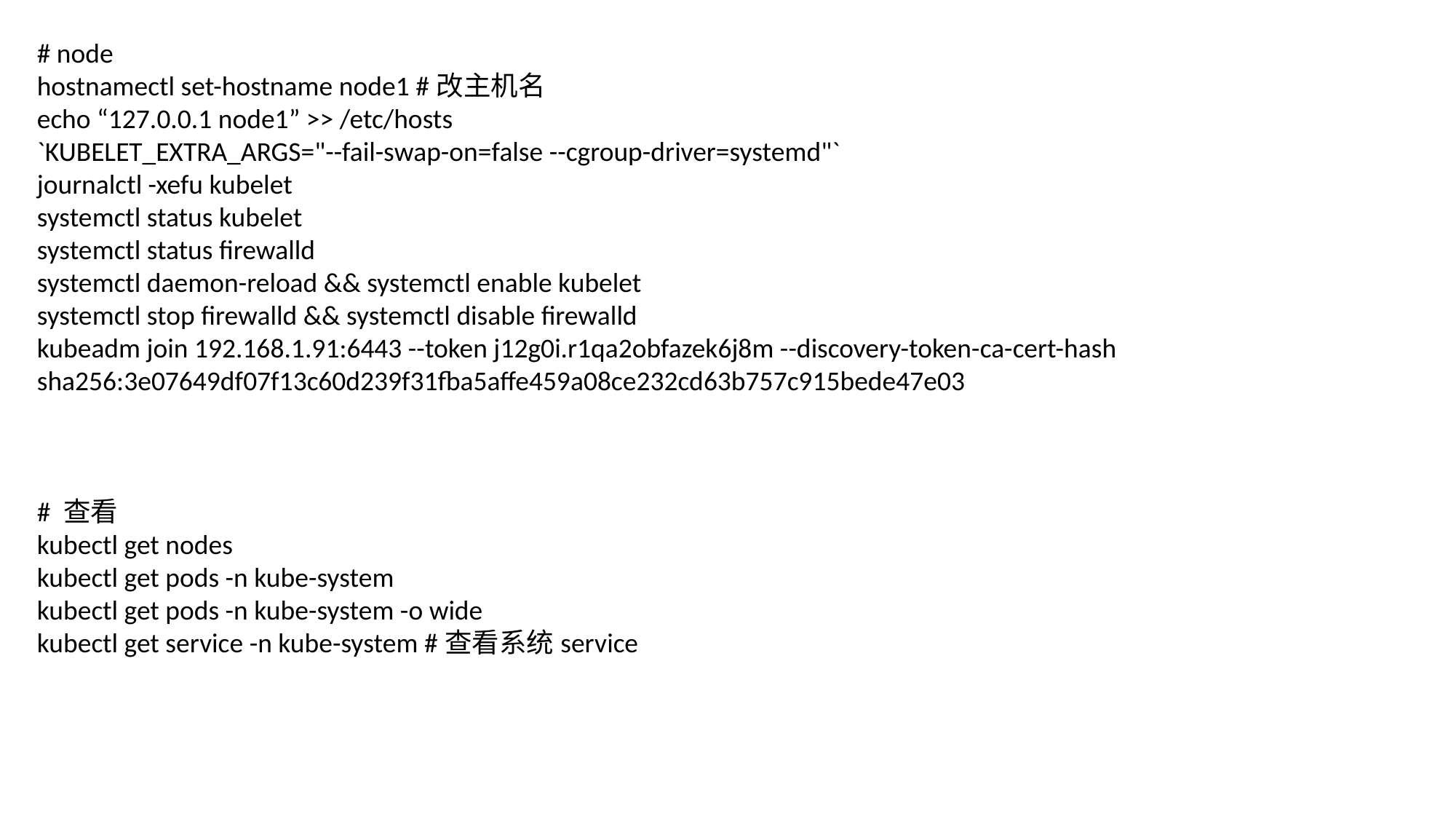

# node
hostnamectl set-hostname node1 #改主机名
echo “127.0.0.1 node1” >> /etc/hosts
`KUBELET_EXTRA_ARGS="--fail-swap-on=false --cgroup-driver=systemd"`
journalctl -xefu kubelet
systemctl status kubelet
systemctl status firewalld
systemctl daemon-reload && systemctl enable kubelet
systemctl stop firewalld && systemctl disable firewalld
kubeadm join 192.168.1.91:6443 --token j12g0i.r1qa2obfazek6j8m --discovery-token-ca-cert-hash sha256:3e07649df07f13c60d239f31fba5affe459a08ce232cd63b757c915bede47e03

# 查看
kubectl get nodes
kubectl get pods -n kube-system
kubectl get pods -n kube-system -o wide
kubectl get service -n kube-system #查看系统service